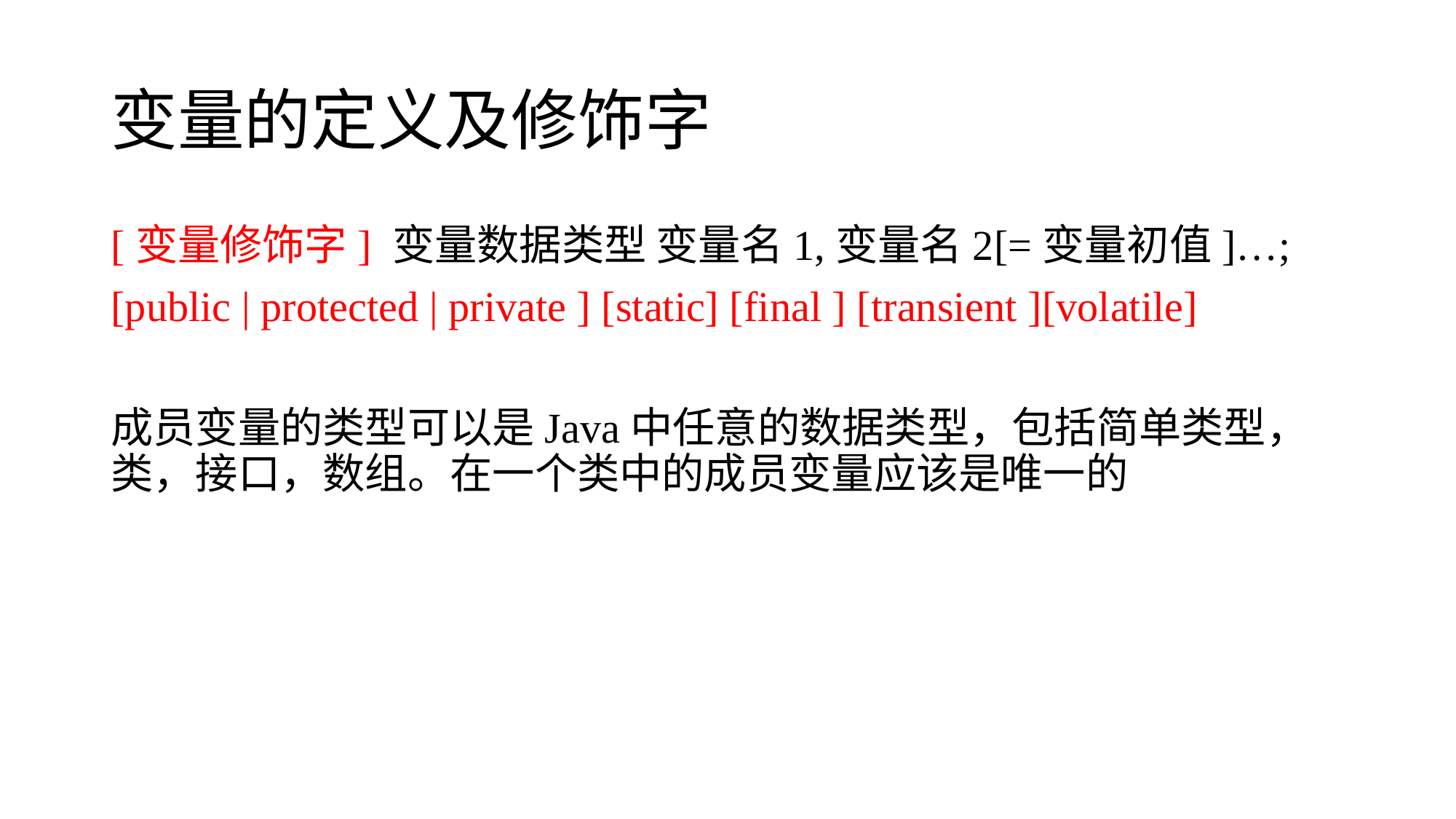

# 变量的定义及修饰字
[变量修饰字] 变量数据类型 变量名1,变量名2[=变量初值]…;
[public | protected | private ] [static] [final ] [transient ][volatile]

成员变量的类型可以是Java中任意的数据类型，包括简单类型，类，接口，数组。在一个类中的成员变量应该是唯一的